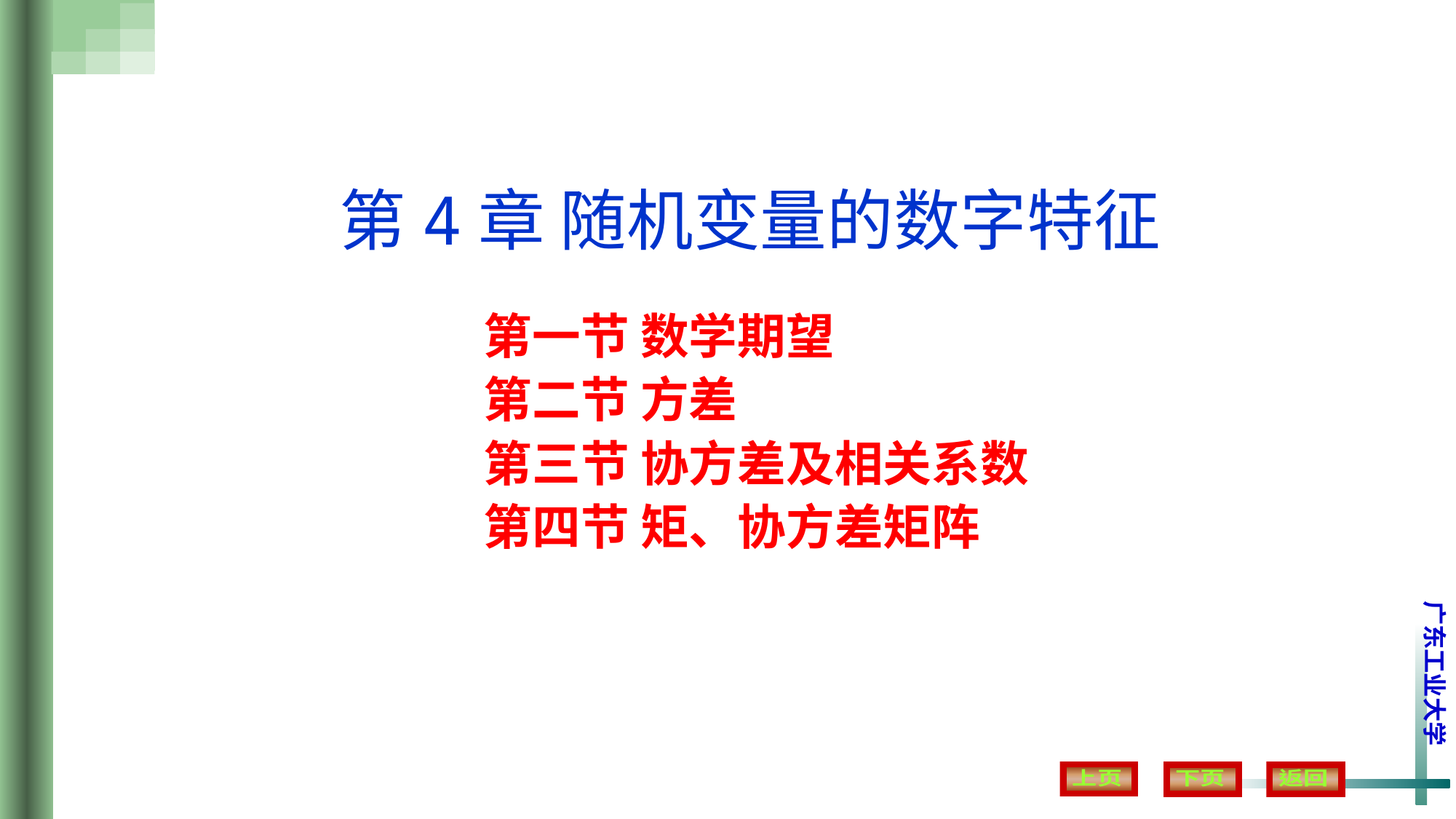

第4章 随机变量的数字特征
第一节 数学期望
第二节 方差
第三节 协方差及相关系数
第四节 矩、协方差矩阵